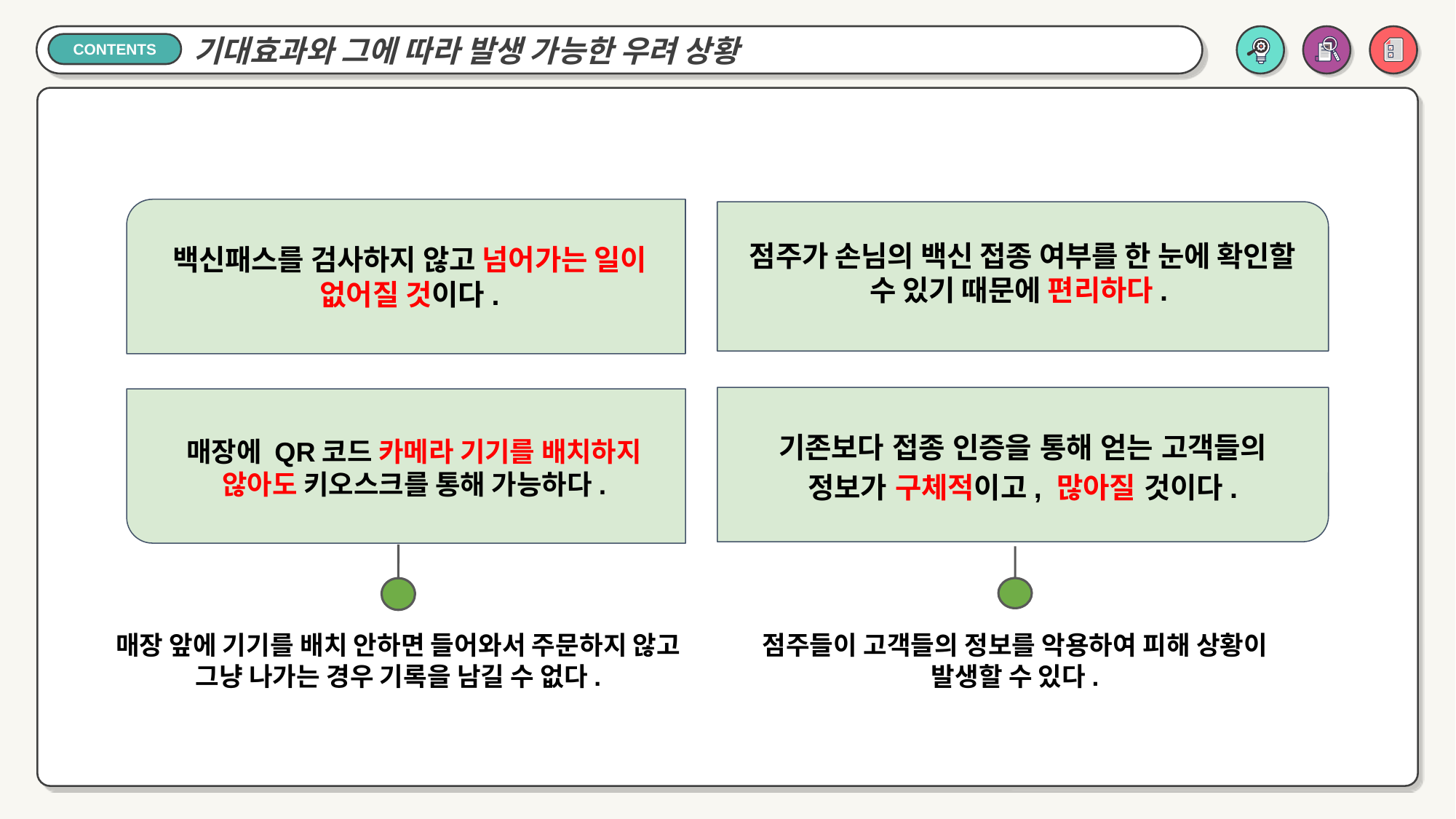

기대효과와 그에 따라 발생 가능한 우려 상황

CONTENTS

백신패스를 검사하지 않고 넘어가는 일이 없어질 것이다.

점주가 손님의 백신 접종 여부를 한 눈에 확인할 수 있기 때문에 편리하다.

기존보다 접종 인증을 통해 얻는 고객들의 정보가 구체적이고, 많아질 것이다.

매장에 QR코드 카메라 기기를 배치하지 않아도 키오스크를 통해 가능하다.

매장 앞에 기기를 배치 안하면 들어와서 주문하지 않고 그냥 나가는 경우 기록을 남길 수 없다.
점주들이 고객들의 정보를 악용하여 피해 상황이 발생할 수 있다.